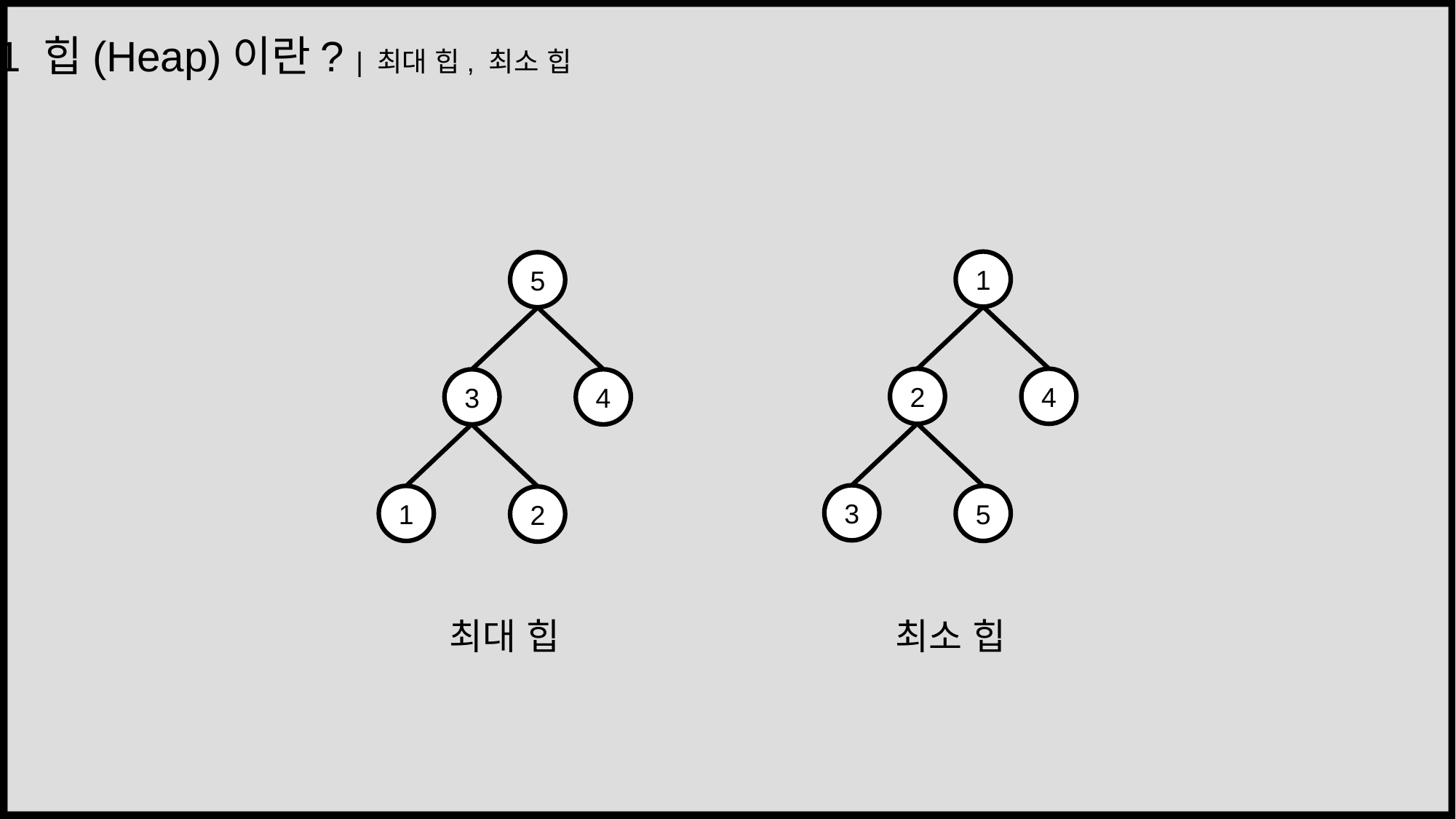

1 힙(Heap)이란? | 최대 힙, 최소 힙
1
2
4
3
5
최소 힙
5
3
4
1
2
최대 힙